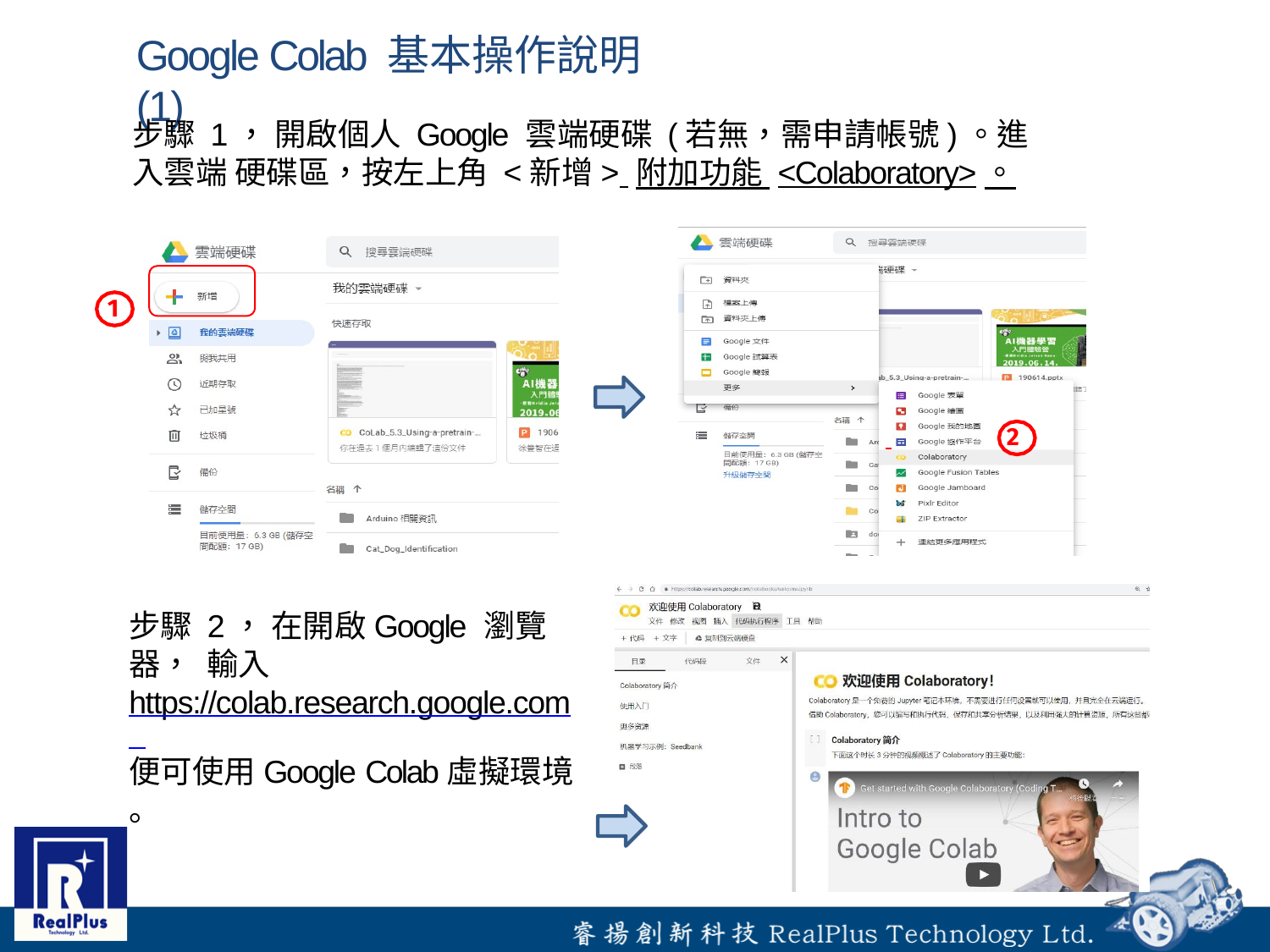

# Google Colab 基本操作說明(1)
步驟 1， 開啟個人 Google 雲端硬碟 (若無，需申請帳號)。進入雲端 硬碟區，按左上角 <新增> 附加功能 <Colaboratory>。

1

 	  2

步驟 2， 在開啟Google 瀏覽器，  輸入 https://colab.research.google.com  便可使用Google Colab虛擬環境
。